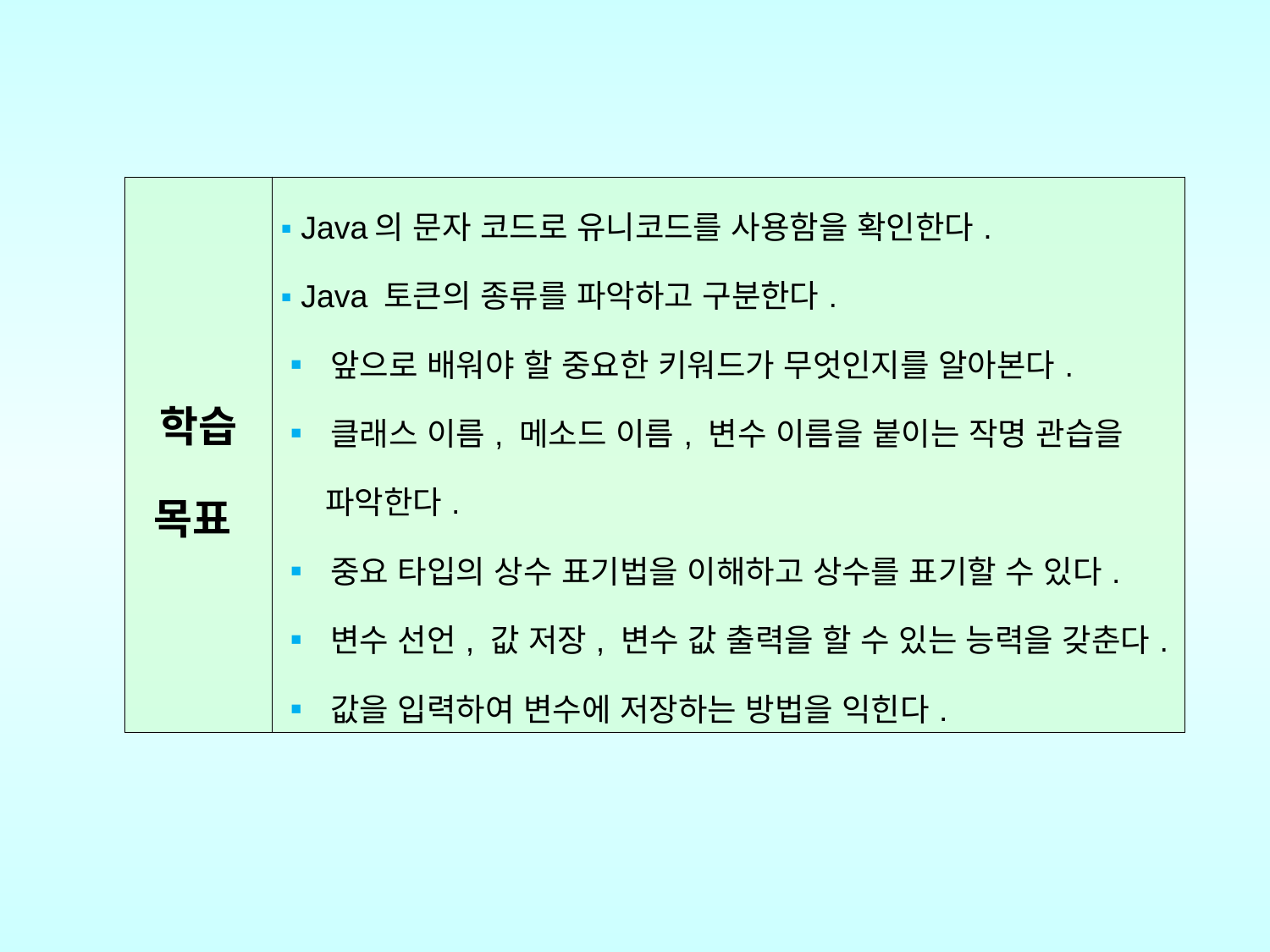

| 학습 목표 | ▪ Java의 문자 코드로 유니코드를 사용함을 확인한다. ▪ Java 토큰의 종류를 파악하고 구분한다. ▪ 앞으로 배워야 할 중요한 키워드가 무엇인지를 알아본다. ▪ 클래스 이름, 메소드 이름, 변수 이름을 붙이는 작명 관습을 파악한다. ▪ 중요 타입의 상수 표기법을 이해하고 상수를 표기할 수 있다. ▪ 변수 선언, 값 저장, 변수 값 출력을 할 수 있는 능력을 갖춘다. ▪ 값을 입력하여 변수에 저장하는 방법을 익힌다. |
| --- | --- |